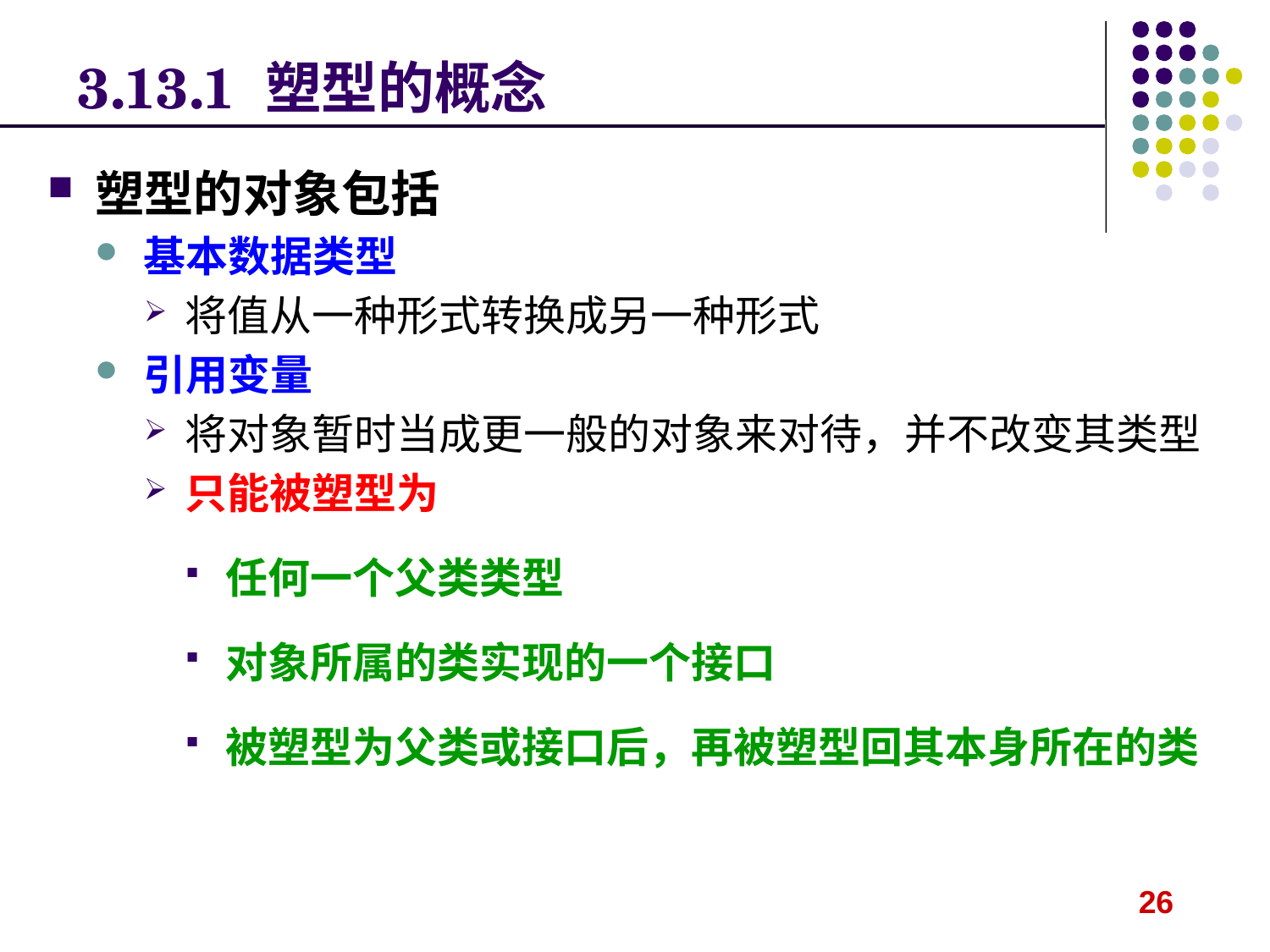

# 3.13.1 塑型的概念
塑型的对象包括
基本数据类型
将值从一种形式转换成另一种形式
引用变量
将对象暂时当成更一般的对象来对待，并不改变其类型
只能被塑型为
任何一个父类类型
对象所属的类实现的一个接口
被塑型为父类或接口后，再被塑型回其本身所在的类